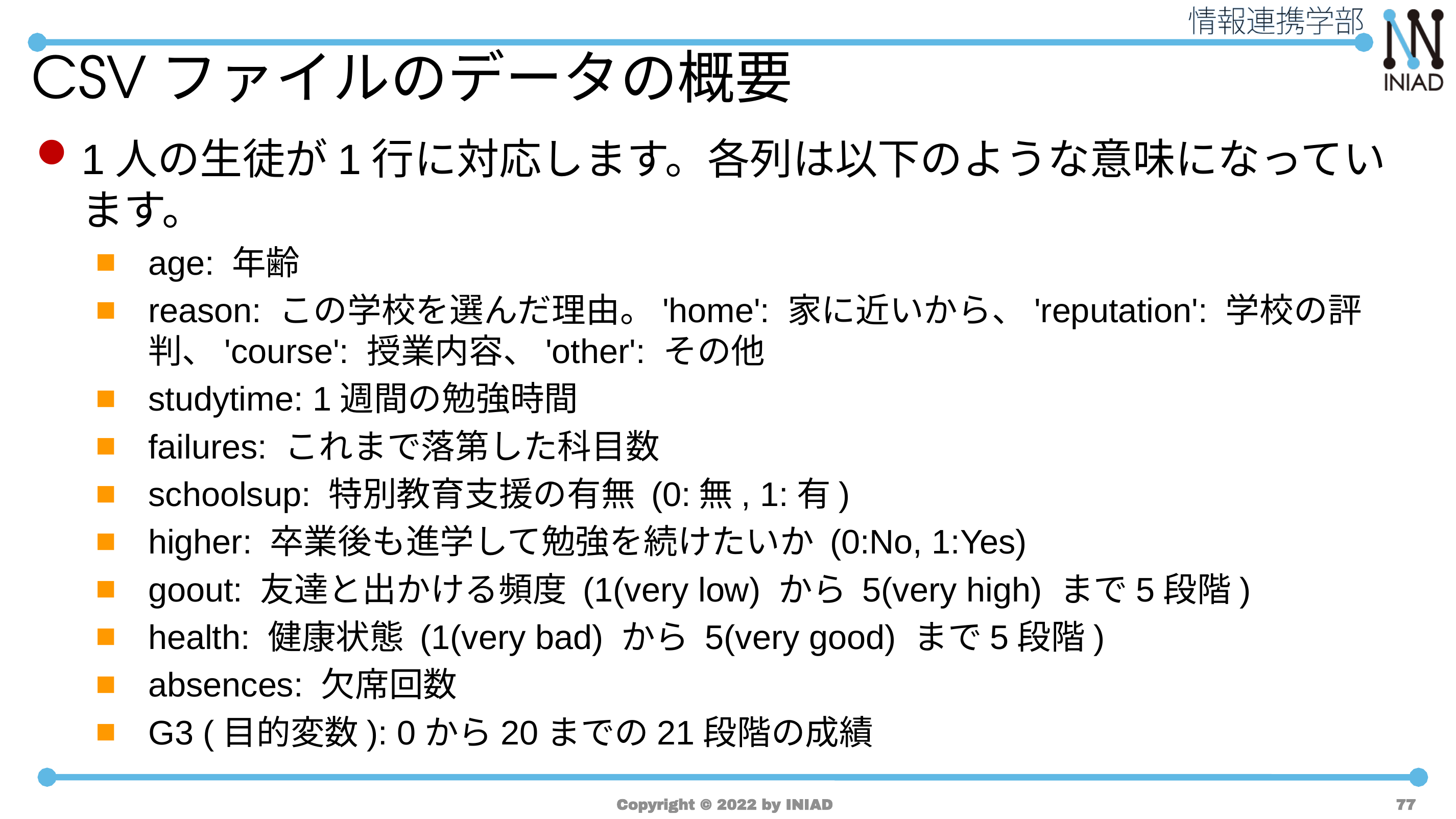

# CSVファイルのデータの概要
1人の生徒が1行に対応します。各列は以下のような意味になっています。
age: 年齢
reason: この学校を選んだ理由。'home': 家に近いから、'reputation': 学校の評判、'course': 授業内容、'other': その他
studytime: 1週間の勉強時間
failures: これまで落第した科目数
schoolsup: 特別教育支援の有無 (0:無, 1:有)
higher: 卒業後も進学して勉強を続けたいか (0:No, 1:Yes)
goout: 友達と出かける頻度 (1(very low) から 5(very high) まで5段階)
health: 健康状態 (1(very bad) から 5(very good) まで5段階)
absences: 欠席回数
G3 (目的変数): 0から20までの21段階の成績
Copyright © 2022 by INIAD
77